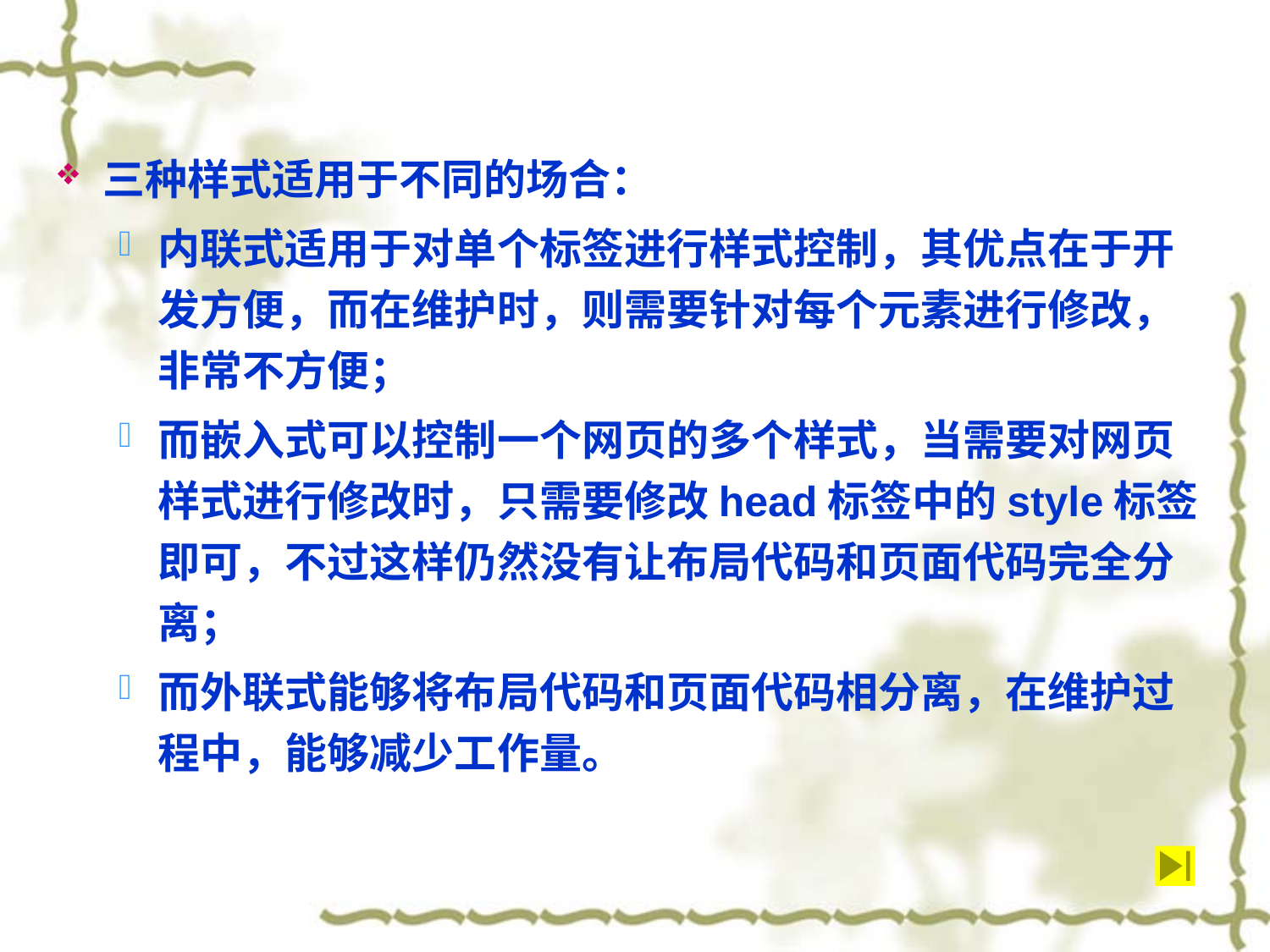

三种样式适用于不同的场合：
内联式适用于对单个标签进行样式控制，其优点在于开发方便，而在维护时，则需要针对每个元素进行修改，非常不方便；
而嵌入式可以控制一个网页的多个样式，当需要对网页样式进行修改时，只需要修改head标签中的style标签即可，不过这样仍然没有让布局代码和页面代码完全分离；
而外联式能够将布局代码和页面代码相分离，在维护过程中，能够减少工作量。